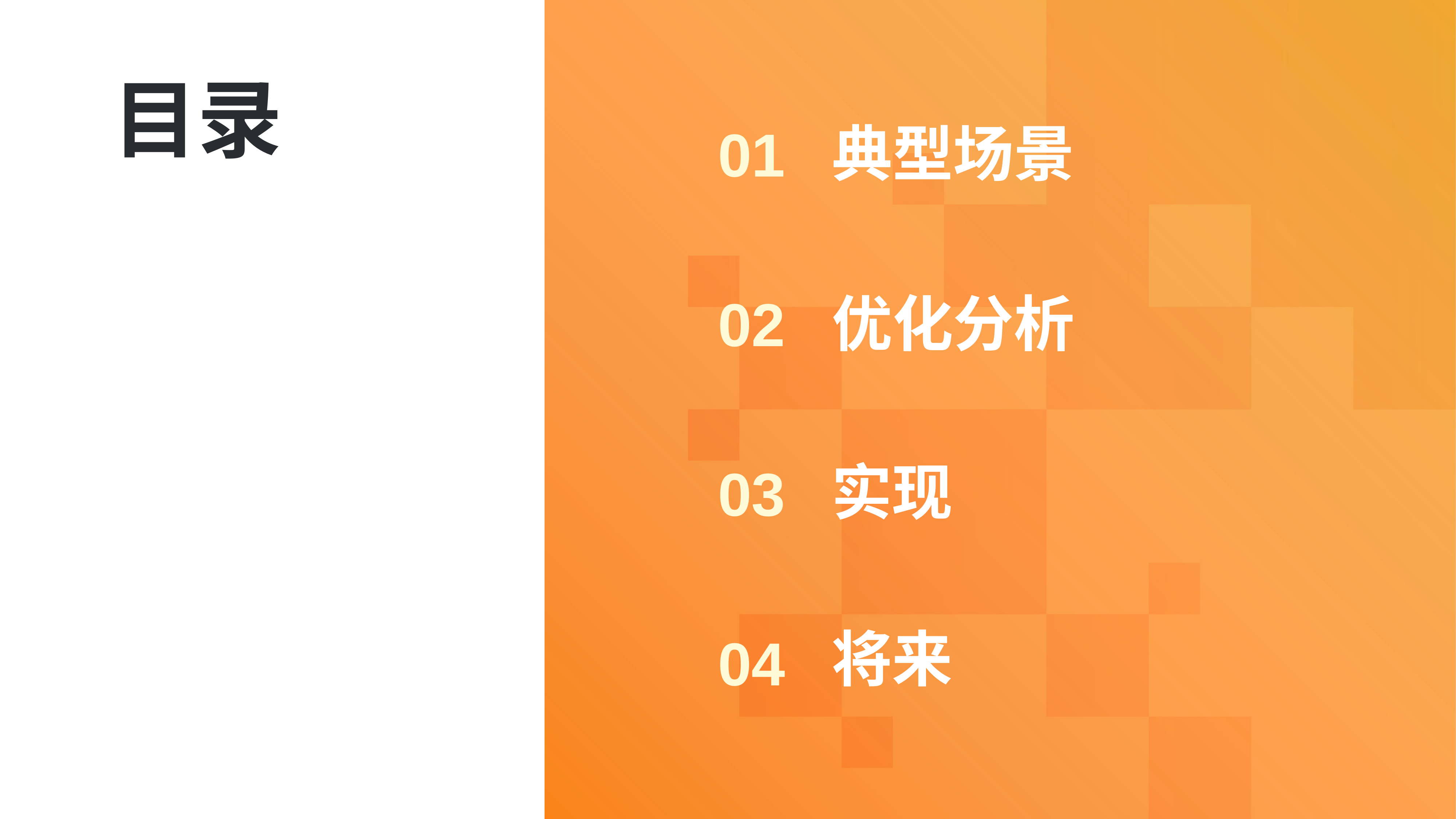

# 目录
典型场景
01
优化分析
02
实现
03
将来
04